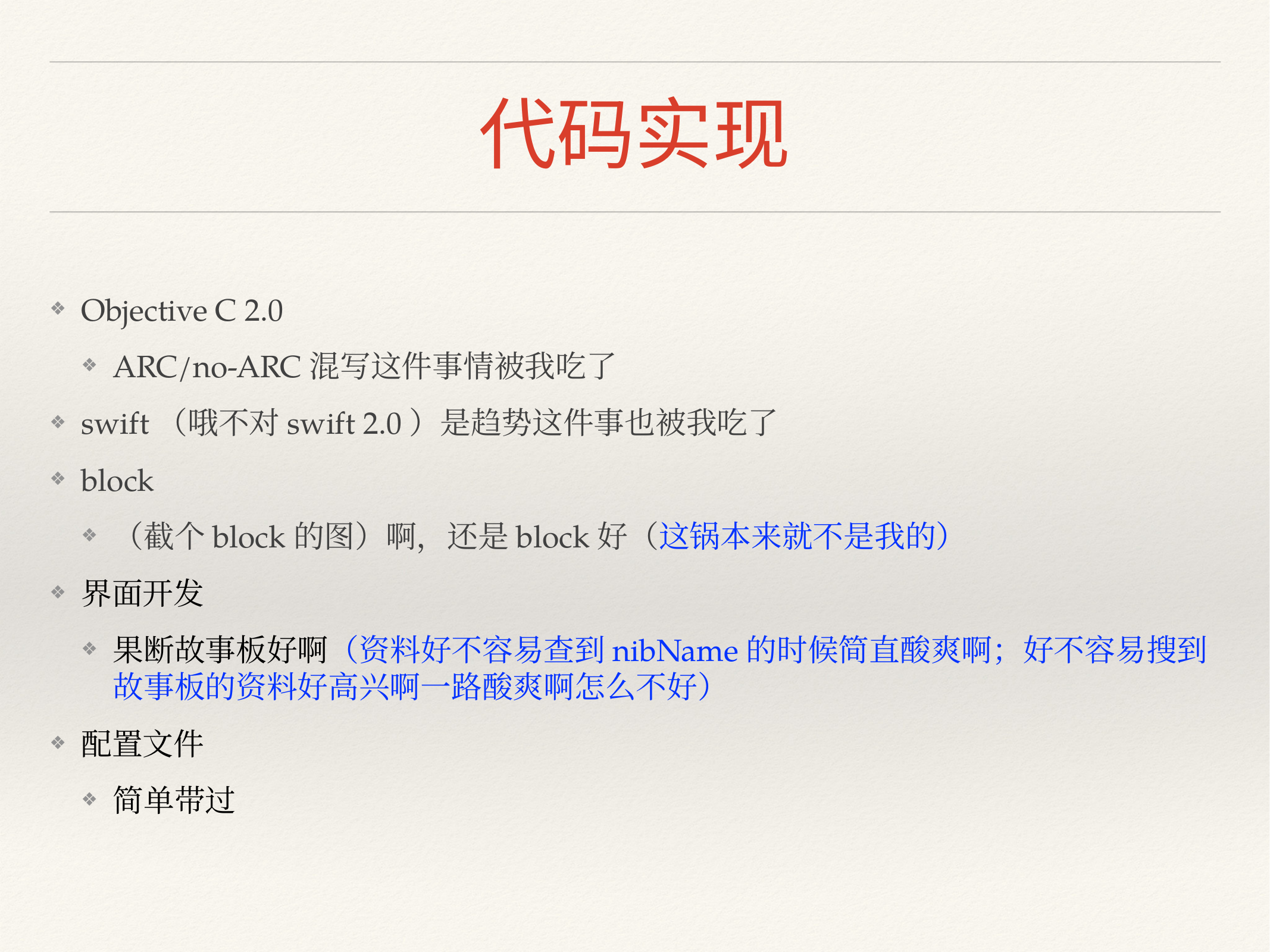

# 代码实现
Objective C 2.0
ARC/no-ARC混写这件事情被我吃了
swift（哦不对swift 2.0）是趋势这件事也被我吃了
block
（截个block的图）啊，还是block好（这锅本来就不是我的）
界面开发
果断故事板好啊（资料好不容易查到nibName的时候简直酸爽啊；好不容易搜到故事板的资料好高兴啊一路酸爽啊怎么不好）
配置文件
简单带过